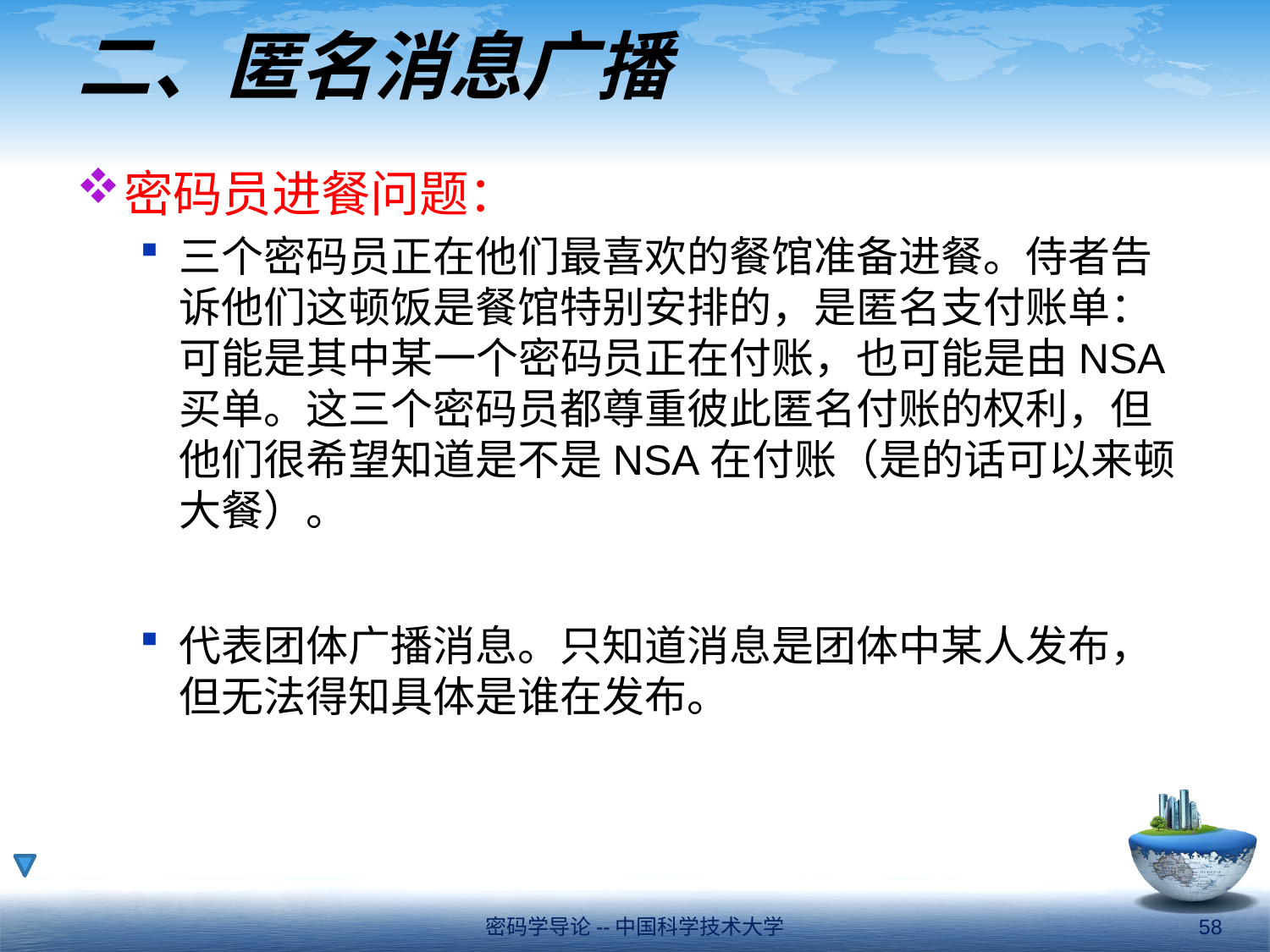

# 二、匿名消息广播
密码员进餐问题：
三个密码员正在他们最喜欢的餐馆准备进餐。侍者告诉他们这顿饭是餐馆特别安排的，是匿名支付账单：可能是其中某一个密码员正在付账，也可能是由NSA买单。这三个密码员都尊重彼此匿名付账的权利，但他们很希望知道是不是NSA在付账（是的话可以来顿大餐）。

代表团体广播消息。只知道消息是团体中某人发布，但无法得知具体是谁在发布。

密码学导论--中国科学技术大学
58